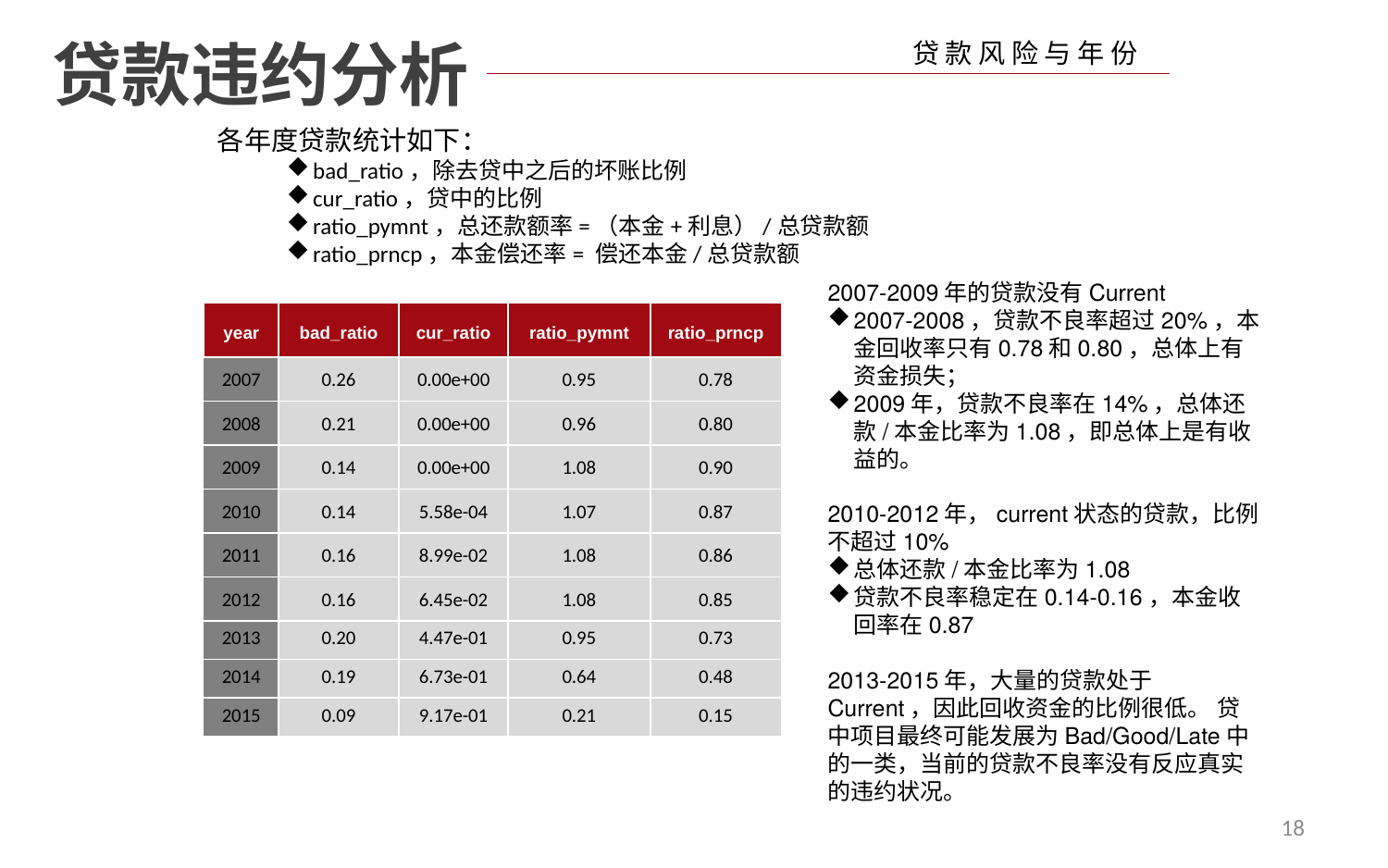

贷款违约分析
贷 款 风 险 与 年 份
各年度贷款统计如下：
bad_ratio，除去贷中之后的坏账比例
cur_ratio，贷中的比例
ratio_pymnt，总还款额率=（本金+利息）/总贷款额
ratio_prncp，本金偿还率= 偿还本金/总贷款额
2007-2009年的贷款没有Current
2007-2008，贷款不良率超过20%，本金回收率只有0.78和0.80，总体上有资金损失；
2009年，贷款不良率在14%，总体还款/本金比率为1.08，即总体上是有收益的。

2010-2012年，current状态的贷款，比例不超过10%
总体还款/本金比率为1.08
贷款不良率稳定在0.14-0.16，本金收回率在0.87

2013-2015年，大量的贷款处于Current，因此回收资金的比例很低。 贷中项目最终可能发展为Bad/Good/Late中的一类，当前的贷款不良率没有反应真实的违约状况。

| year | bad\_ratio | cur\_ratio | ratio\_pymnt | ratio\_prncp |
| --- | --- | --- | --- | --- |
| 2007 | 0.26 | 0.00e+00 | 0.95 | 0.78 |
| 2008 | 0.21 | 0.00e+00 | 0.96 | 0.80 |
| 2009 | 0.14 | 0.00e+00 | 1.08 | 0.90 |
| 2010 | 0.14 | 5.58e-04 | 1.07 | 0.87 |
| 2011 | 0.16 | 8.99e-02 | 1.08 | 0.86 |
| 2012 | 0.16 | 6.45e-02 | 1.08 | 0.85 |
| 2013 | 0.20 | 4.47e-01 | 0.95 | 0.73 |
| 2014 | 0.19 | 6.73e-01 | 0.64 | 0.48 |
| 2015 | 0.09 | 9.17e-01 | 0.21 | 0.15 |
18
.